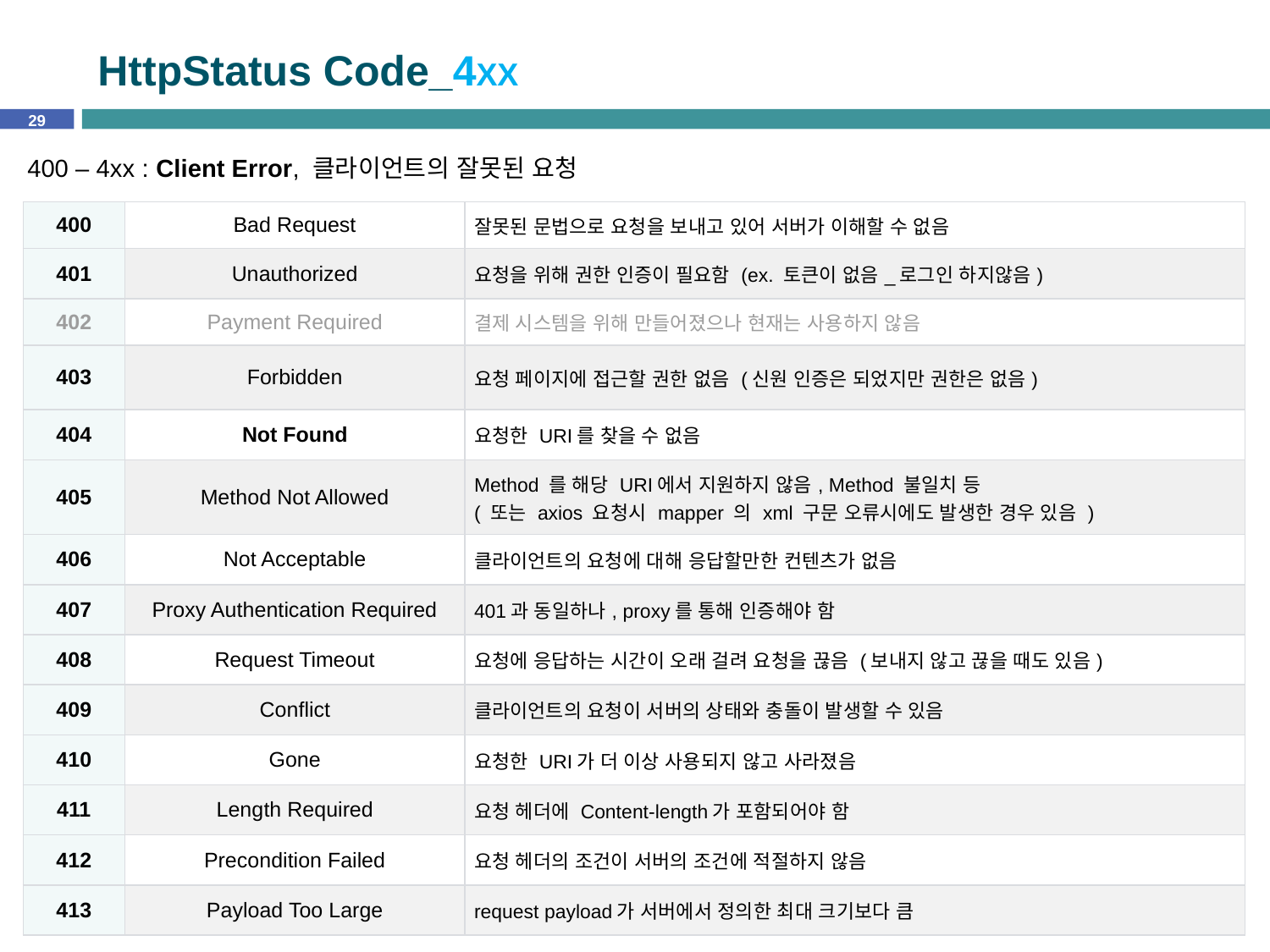

# HttpStatus Code_4XX
29
400 – 4xx : Client Error, 클라이언트의 잘못된 요청
| 400 | Bad Request | 잘못된 문법으로 요청을 보내고 있어 서버가 이해할 수 없음 |
| --- | --- | --- |
| 401 | Unauthorized | 요청을 위해 권한 인증이 필요함 (ex. 토큰이 없음\_로그인 하지않음) |
| 402 | Payment Required | 결제 시스템을 위해 만들어졌으나 현재는 사용하지 않음 |
| 403 | Forbidden | 요청 페이지에 접근할 권한 없음 (신원 인증은 되었지만 권한은 없음) |
| 404 | Not Found | 요청한 URI를 찾을 수 없음 |
| 405 | Method Not Allowed | Method 를 해당 URI에서 지원하지 않음, Method 불일치 등 ( 또는 axios 요청시 mapper 의 xml 구문 오류시에도 발생한 경우 있음 ) |
| 406 | Not Acceptable | 클라이언트의 요청에 대해 응답할만한 컨텐츠가 없음 |
| 407 | Proxy Authentication Required | 401과 동일하나, proxy를 통해 인증해야 함 |
| 408 | Request Timeout | 요청에 응답하는 시간이 오래 걸려 요청을 끊음 (보내지 않고 끊을 때도 있음) |
| 409 | Conflict | 클라이언트의 요청이 서버의 상태와 충돌이 발생할 수 있음 |
| 410 | Gone | 요청한 URI가 더 이상 사용되지 않고 사라졌음 |
| 411 | Length Required | 요청 헤더에 Content-length가 포함되어야 함 |
| 412 | Precondition Failed | 요청 헤더의 조건이 서버의 조건에 적절하지 않음 |
| 413 | Payload Too Large | request payload가 서버에서 정의한 최대 크기보다 큼 |